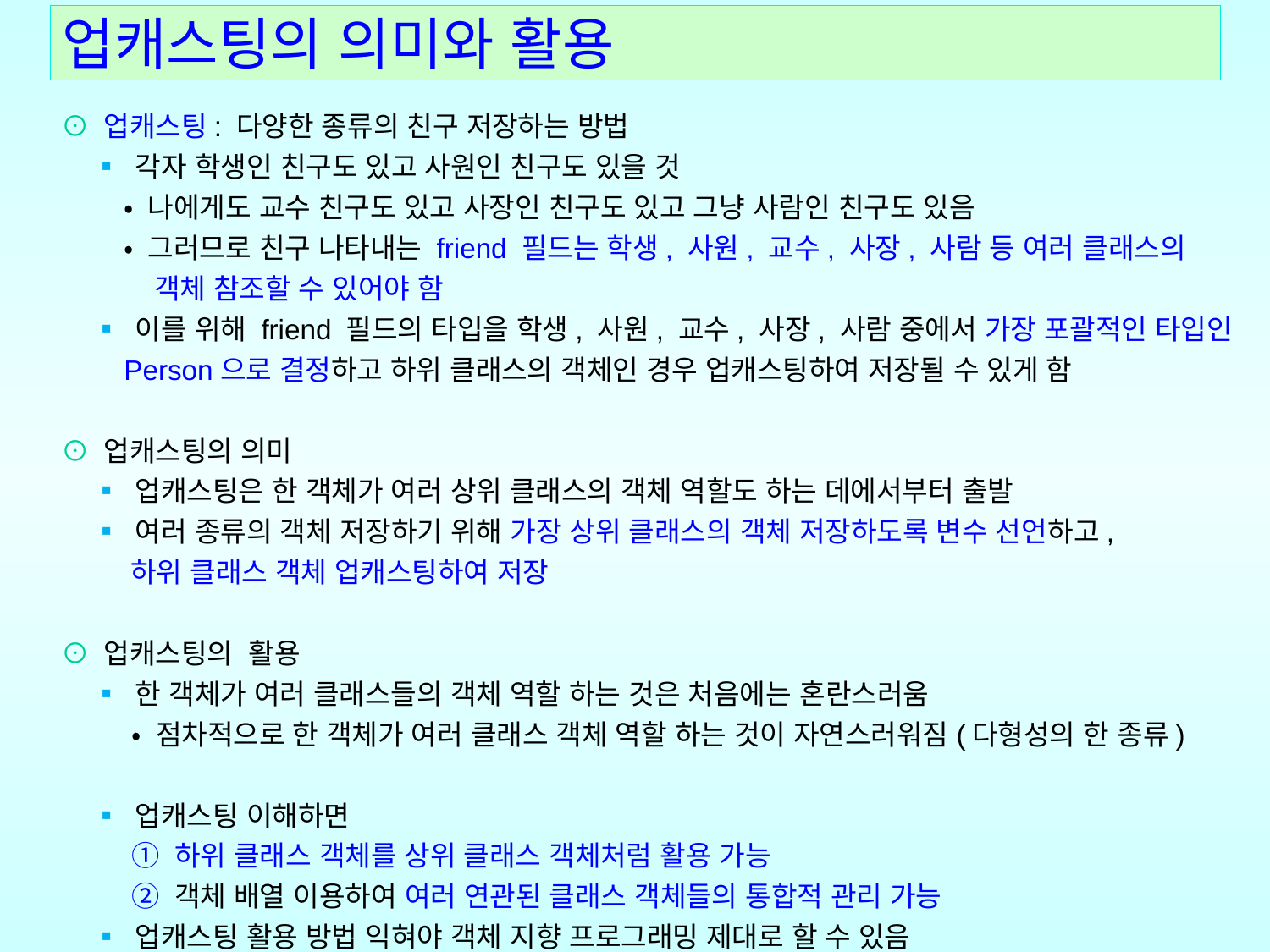

# 업캐스팅의 의미와 활용
⊙ 업캐스팅: 다양한 종류의 친구 저장하는 방법
    ▪ 각자 학생인 친구도 있고 사원인 친구도 있을 것
        • 나에게도 교수 친구도 있고 사장인 친구도 있고 그냥 사람인 친구도 있음
        • 그러므로 친구 나타내는 friend 필드는 학생, 사원, 교수, 사장, 사람 등 여러 클래스의
           객체 참조할 수 있어야 함
    ▪ 이를 위해 friend 필드의 타입을 학생, 사원, 교수, 사장, 사람 중에서 가장 포괄적인 타입인
        Person으로 결정하고 하위 클래스의 객체인 경우 업캐스팅하여 저장될 수 있게 함

⊙ 업캐스팅의 의미
    ▪ 업캐스팅은 한 객체가 여러 상위 클래스의 객체 역할도 하는 데에서부터 출발
    ▪ 여러 종류의 객체 저장하기 위해 가장 상위 클래스의 객체 저장하도록 변수 선언하고,
        하위 클래스 객체 업캐스팅하여 저장

⊙ 업캐스팅의  활용
    ▪ 한 객체가 여러 클래스들의 객체 역할 하는 것은 처음에는 혼란스러움
         • 점차적으로 한 객체가 여러 클래스 객체 역할 하는 것이 자연스러워짐(다형성의 한 종류)
    ▪ 업캐스팅 이해하면
         ① 하위 클래스 객체를 상위 클래스 객체처럼 활용 가능
         ② 객체 배열 이용하여 여러 연관된 클래스 객체들의 통합적 관리 가능
    ▪ 업캐스팅 활용 방법 익혀야 객체 지향 프로그래밍 제대로 할 수 있음